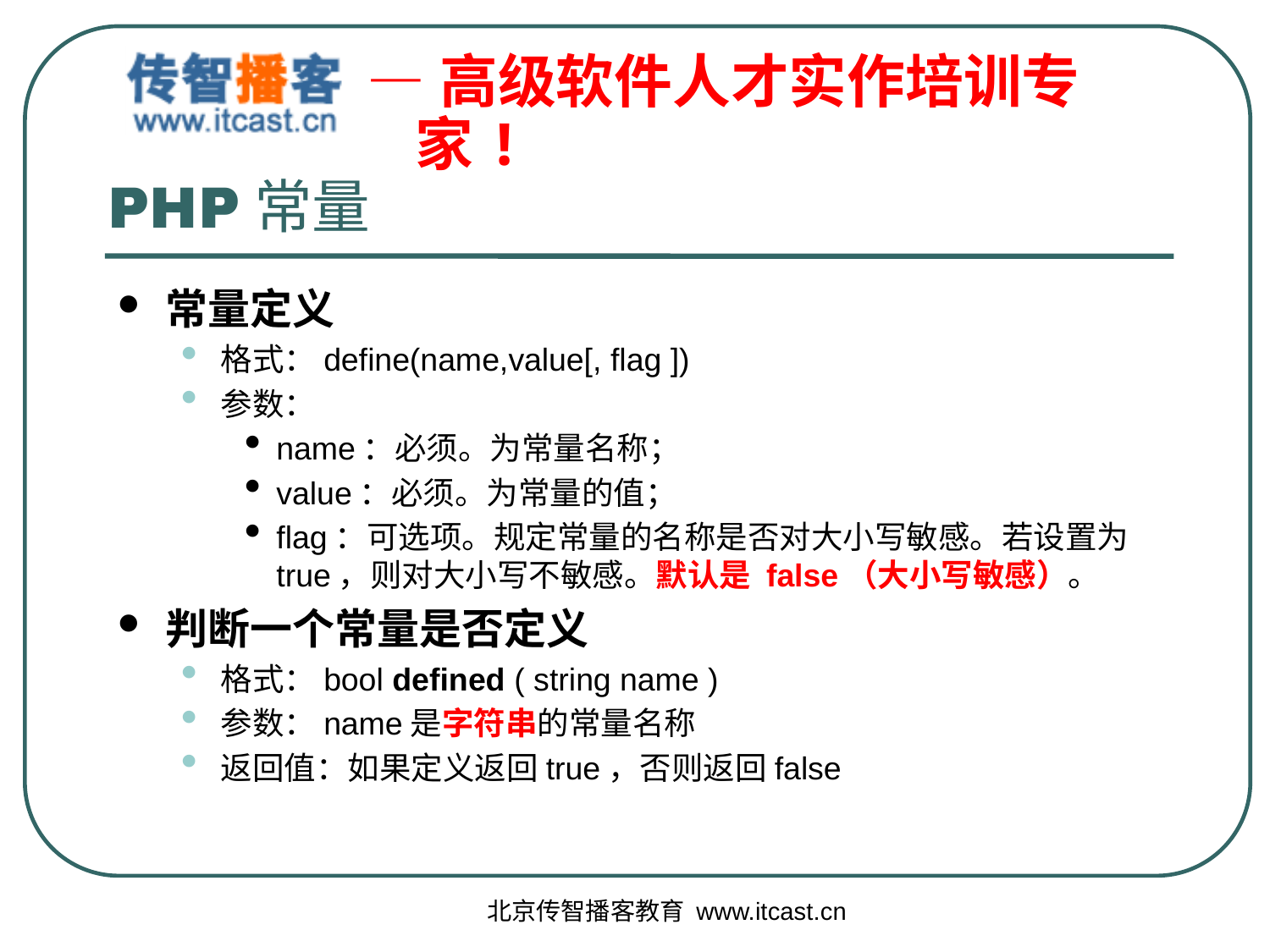

PHP常量
常量定义
格式：define(name,value[, flag ])
参数：
name：必须。为常量名称；
value：必须。为常量的值；
flag：可选项。规定常量的名称是否对大小写敏感。若设置为 true，则对大小写不敏感。默认是 false（大小写敏感）。
判断一个常量是否定义
格式：bool defined ( string name )
参数：name是字符串的常量名称
返回值：如果定义返回true，否则返回false